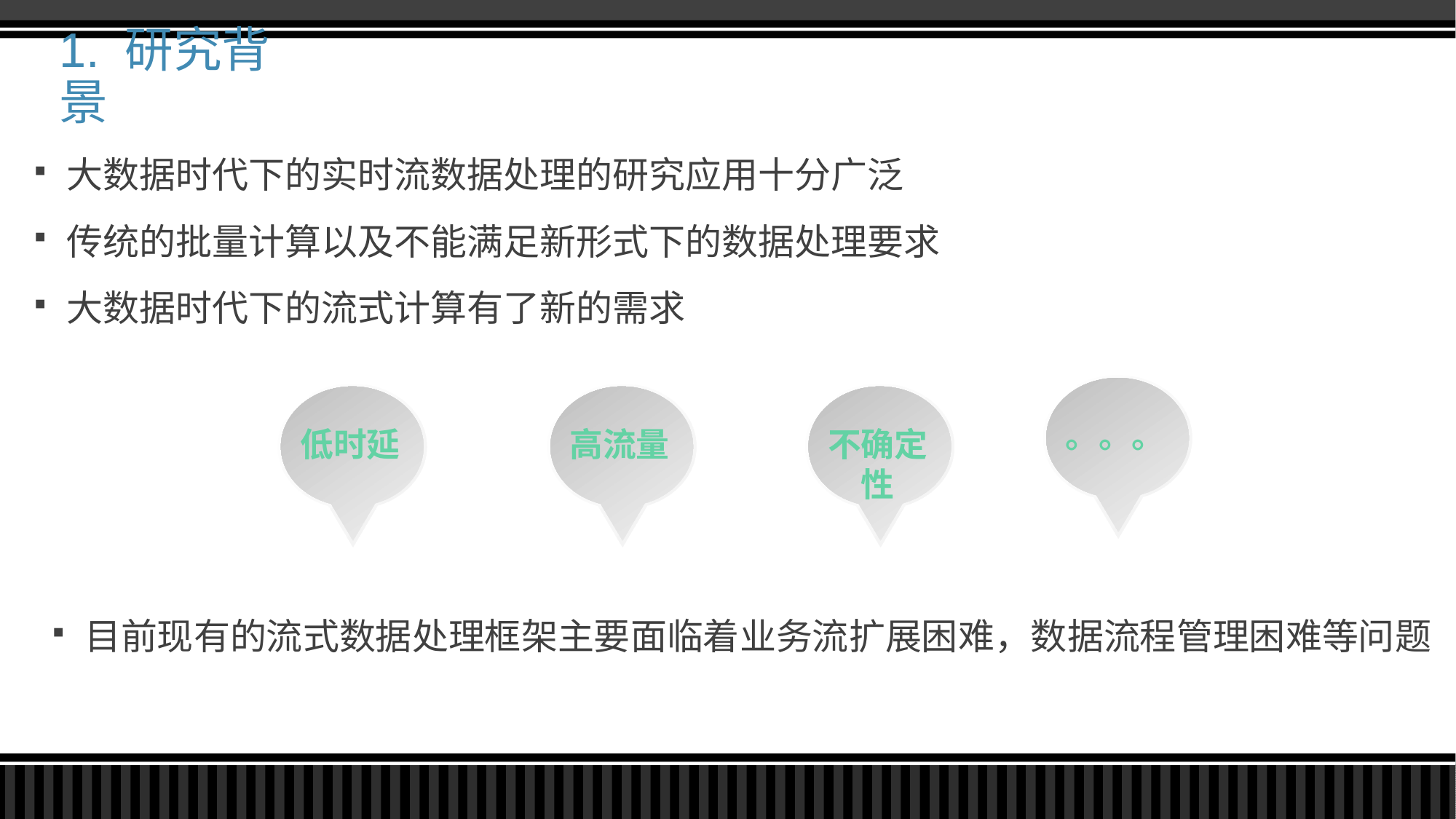

# 1. 研究背景
大数据时代下的实时流数据处理的研究应用十分广泛
传统的批量计算以及不能满足新形式下的数据处理要求
大数据时代下的流式计算有了新的需求

。。。

低时延

高流量

不确定性
目前现有的流式数据处理框架主要面临着业务流扩展困难，数据流程管理困难等问题